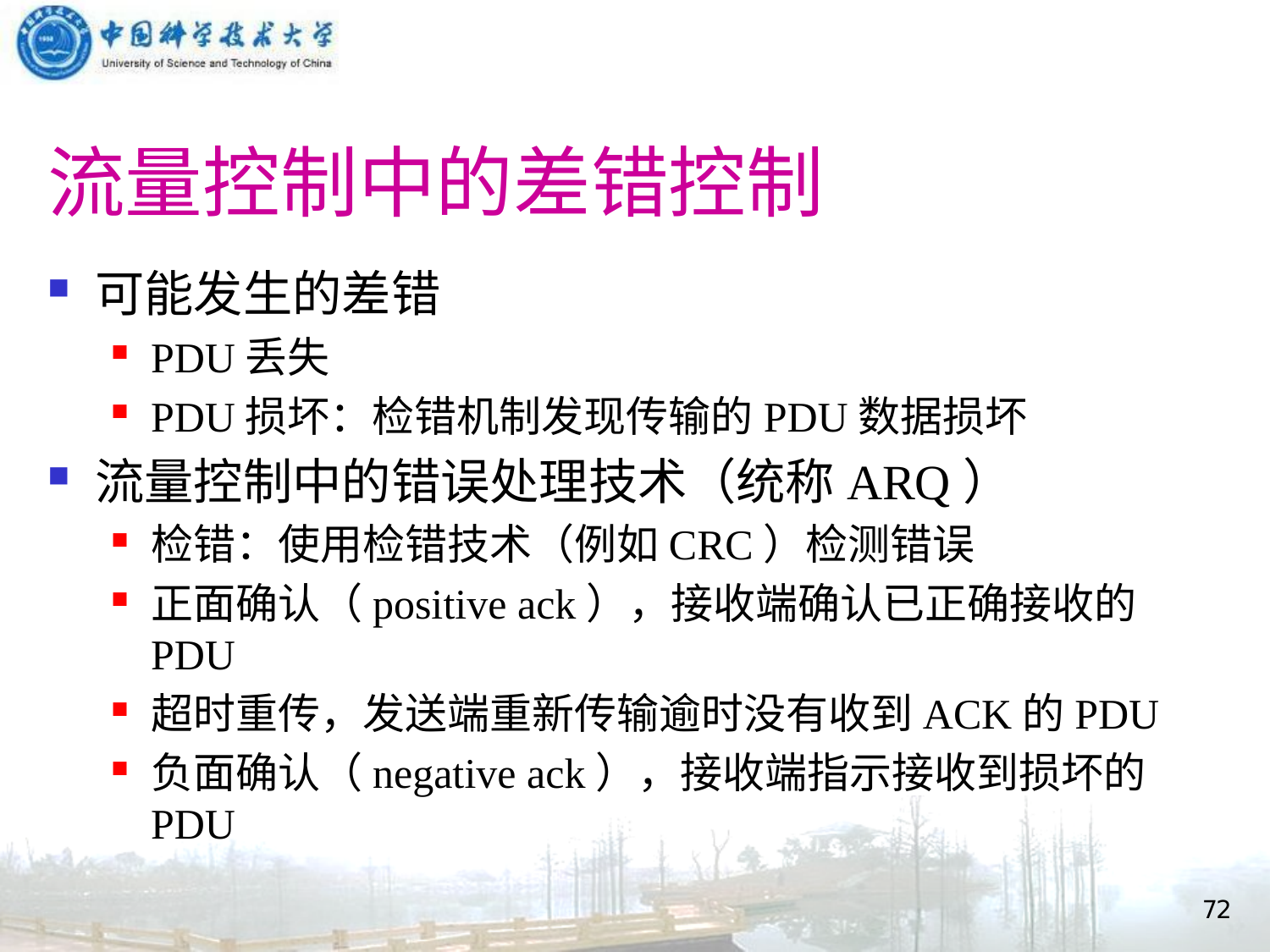

# 流量控制中的差错控制
可能发生的差错
PDU丢失
PDU损坏：检错机制发现传输的PDU数据损坏
流量控制中的错误处理技术（统称ARQ）
检错：使用检错技术（例如CRC）检测错误
正面确认（positive ack），接收端确认已正确接收的PDU
超时重传，发送端重新传输逾时没有收到ACK的PDU
负面确认（negative ack），接收端指示接收到损坏的PDU
72